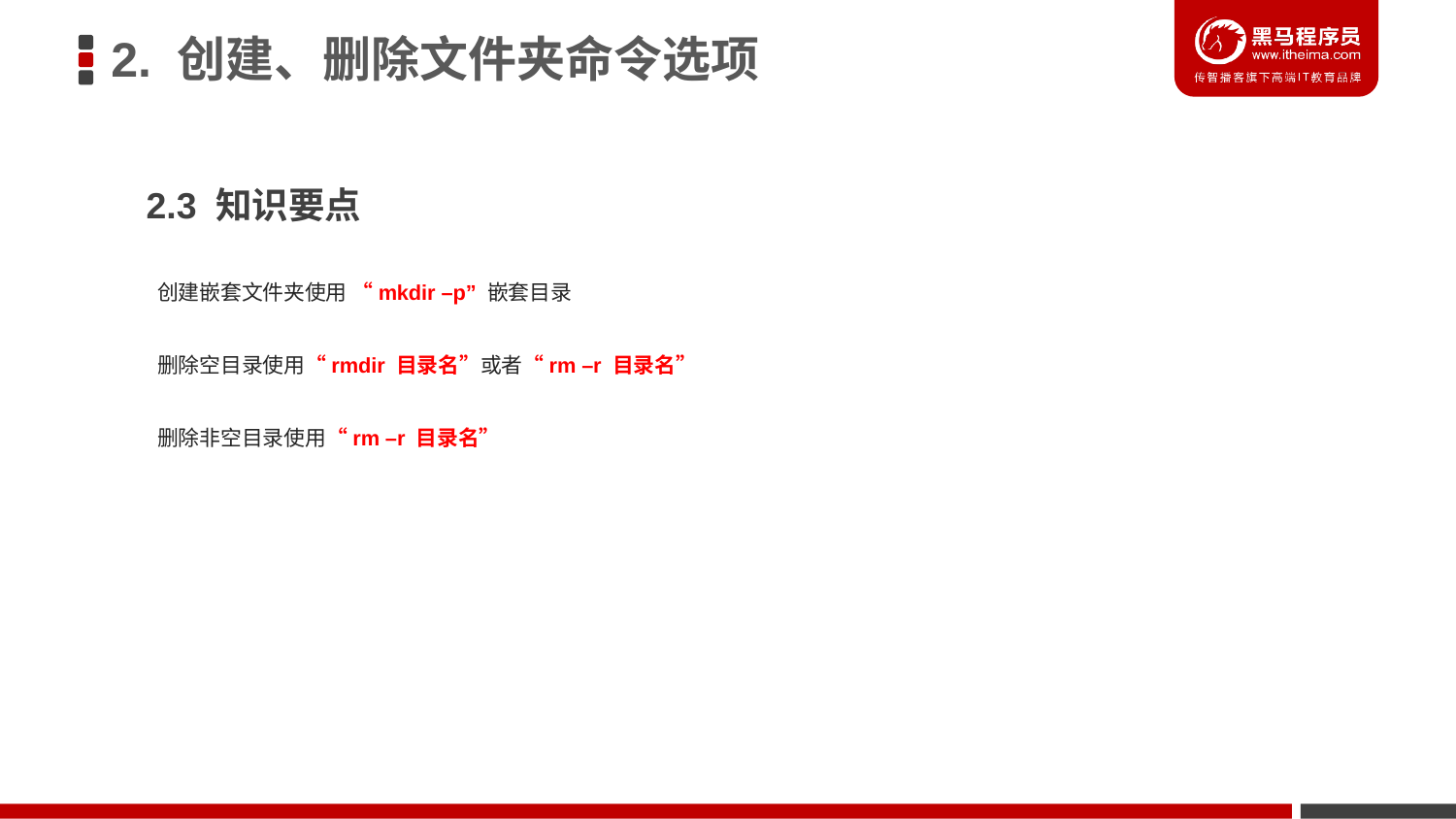

2. 创建、删除文件夹命令选项
2.3 知识要点
创建嵌套文件夹使用 “mkdir –p” 嵌套目录
删除空目录使用“rmdir 目录名”或者“rm –r 目录名”
删除非空目录使用“rm –r 目录名”